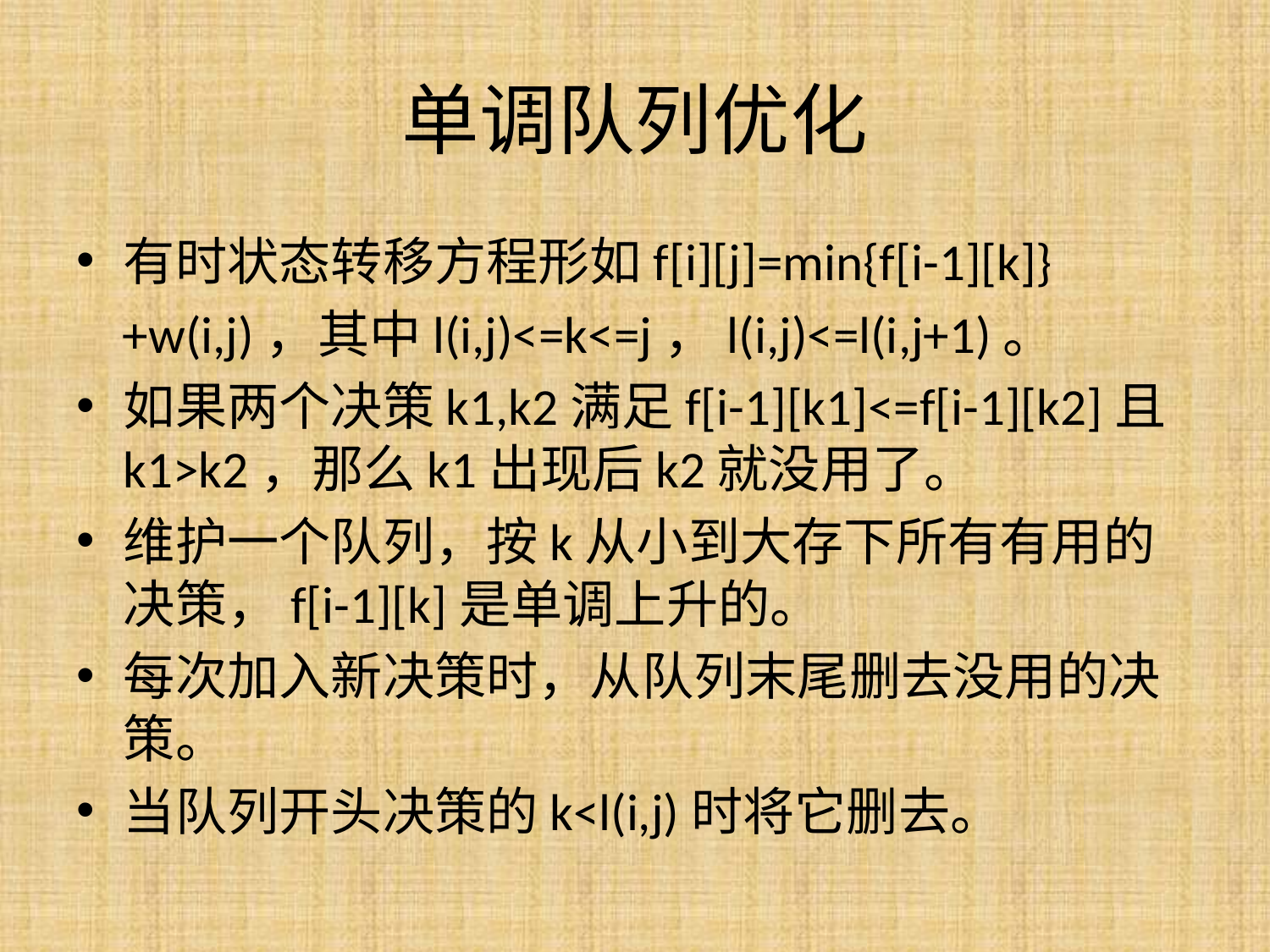

# 单调队列优化
有时状态转移方程形如f[i][j]=min{f[i-1][k]}
    +w(i,j)，其中l(i,j)<=k<=j，l(i,j)<=l(i,j+1)。
如果两个决策k1,k2满足f[i-1][k1]<=f[i-1][k2]且k1>k2，那么k1出现后k2就没用了。
维护一个队列，按k从小到大存下所有有用的决策，f[i-1][k]是单调上升的。
每次加入新决策时，从队列末尾删去没用的决策。
当队列开头决策的k<l(i,j)时将它删去。